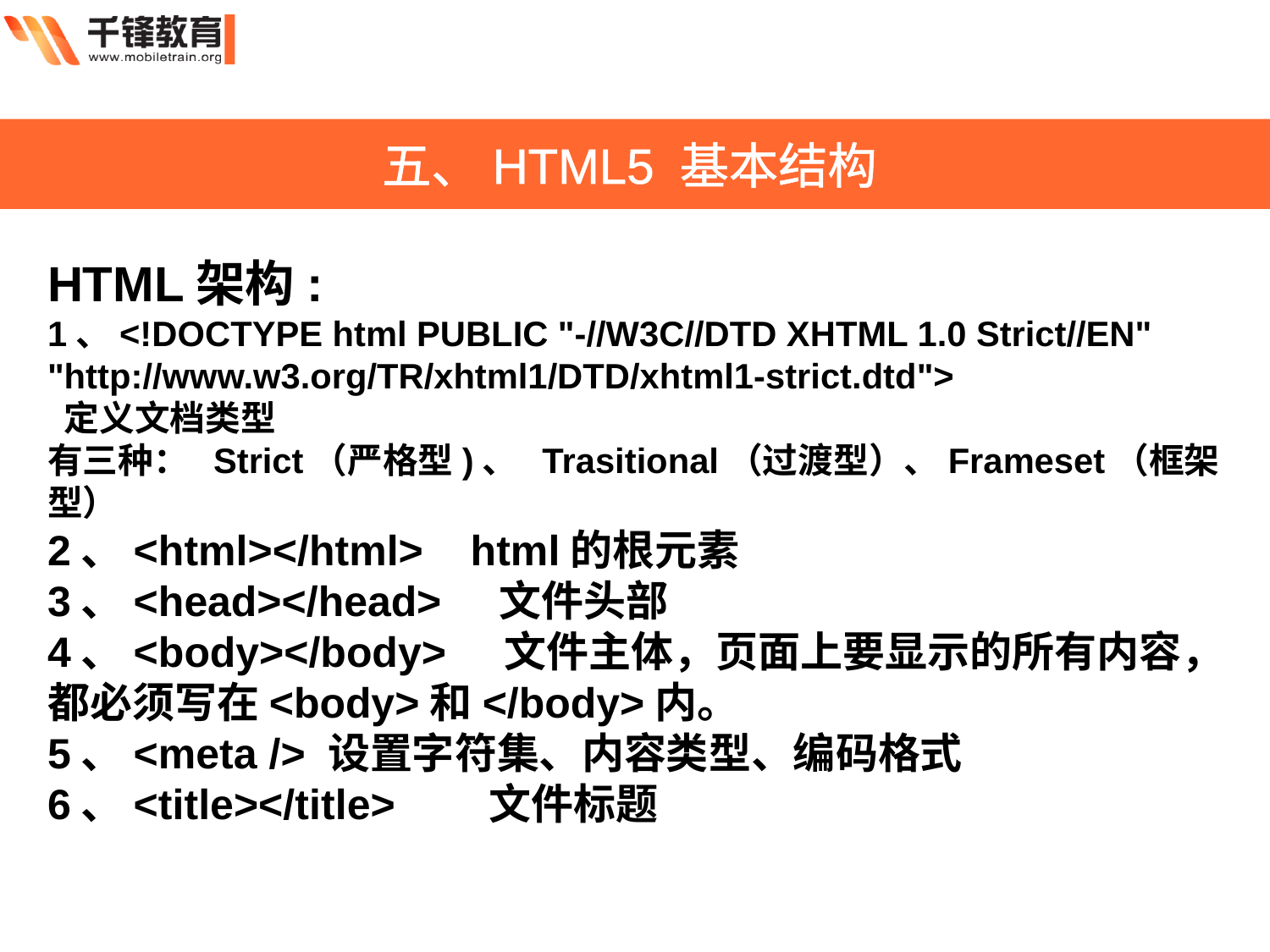

五、HTML5 基本结构
HTML架构:
1、<!DOCTYPE html PUBLIC "-//W3C//DTD XHTML 1.0 Strict//EN"
"http://www.w3.org/TR/xhtml1/DTD/xhtml1-strict.dtd">
 定义文档类型
有三种：  Strict（严格型)、  Trasitional（过渡型）、Frameset（框架型）
2、<html></html>    html的根元素
3、<head></head>    文件头部
4、<body></body>    文件主体，页面上要显示的所有内容，都必须写在<body>和</body>内。
5、<meta /> 设置字符集、内容类型、编码格式
6、<title></title>       文件标题